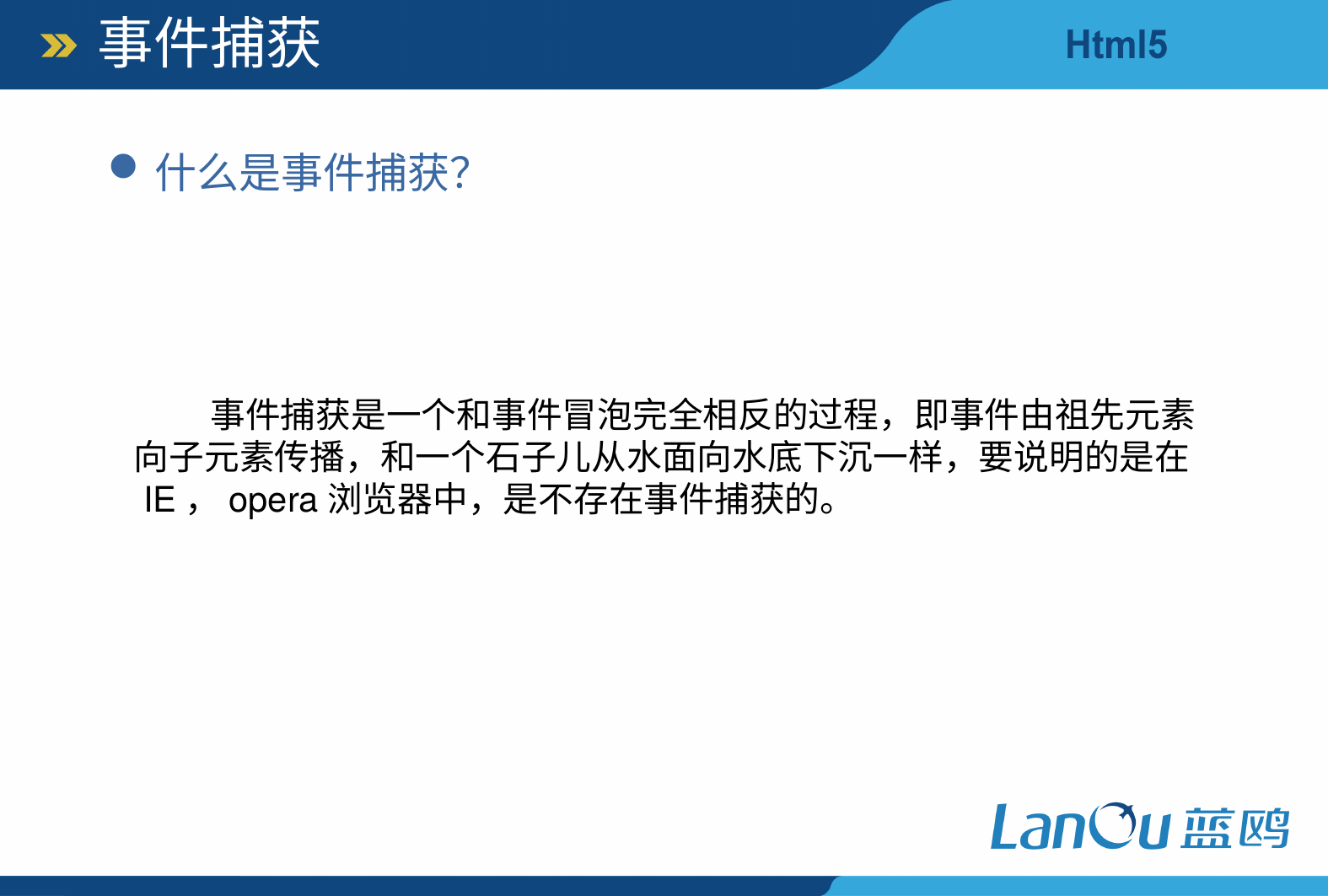

事件捕获
什么是事件捕获？
       事件捕获是一个和事件冒泡完全相反的过程，即事件由祖先元素
向子元素传播，和一个石子儿从水面向水底下沉一样，要说明的是在
 IE，opera浏览器中，是不存在事件捕获的。